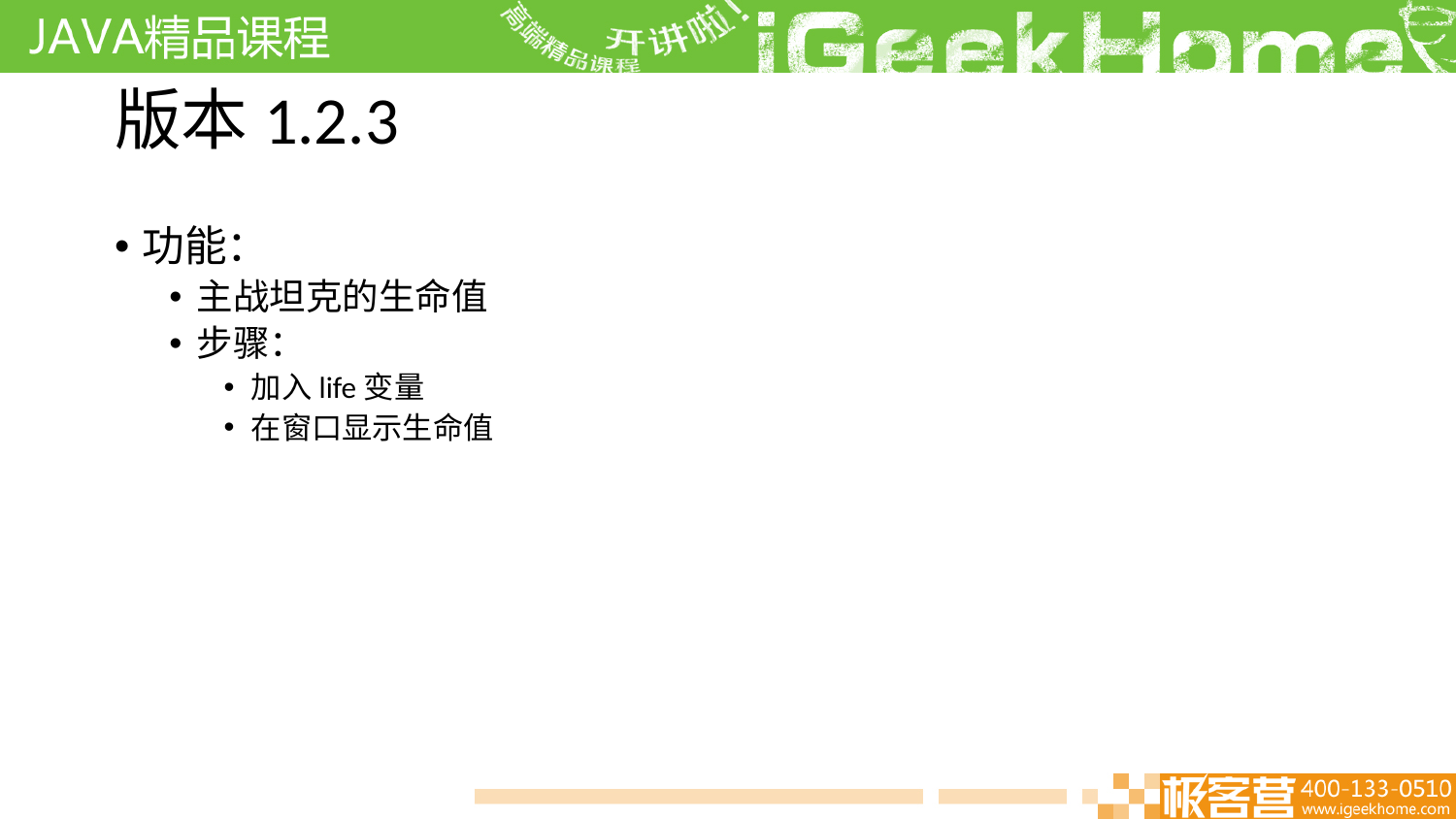

# 版本1.2.3
功能：
主战坦克的生命值
步骤：
加入life变量
在窗口显示生命值